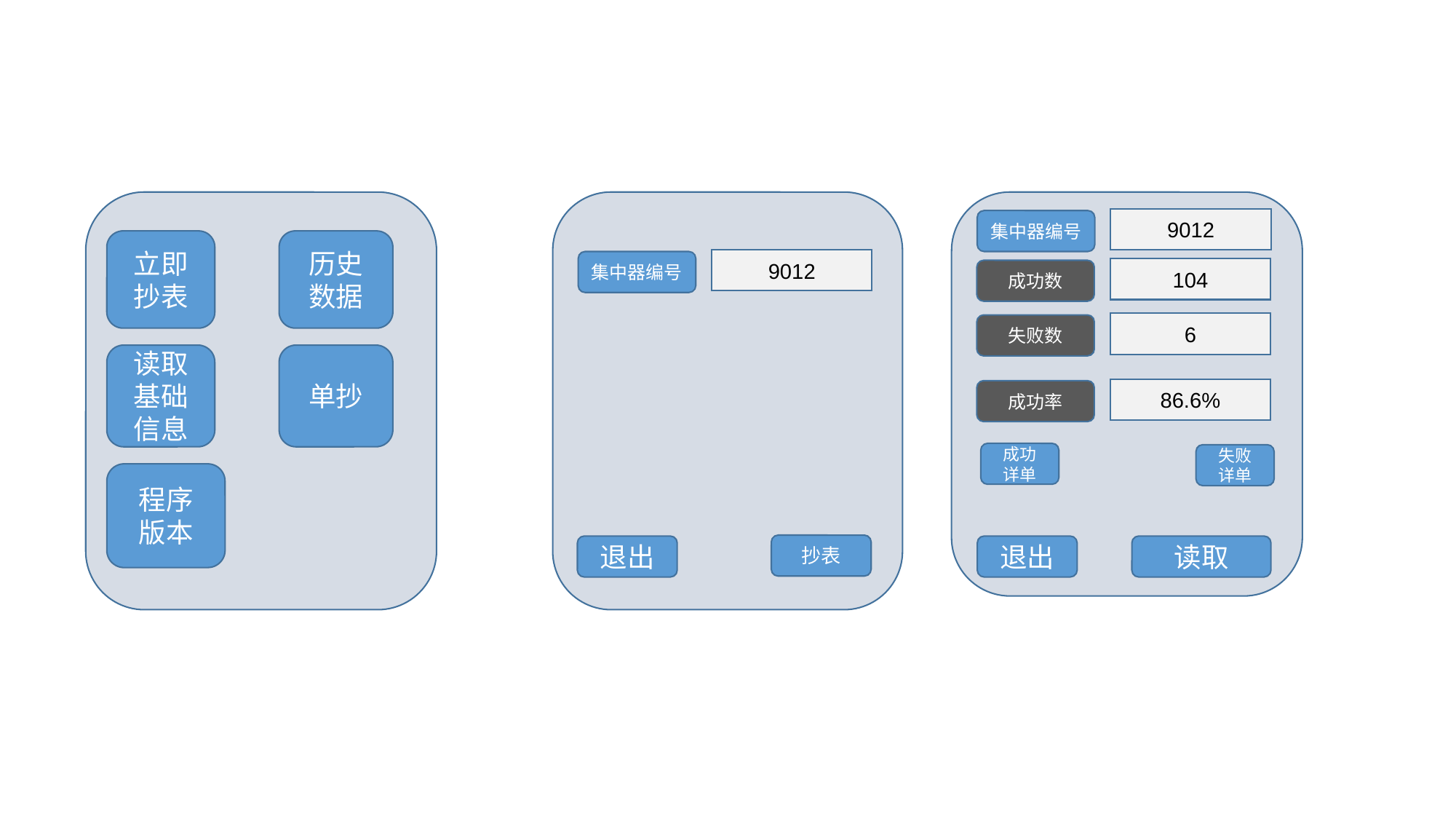

9012
集中器编号
立即抄表
历史
数据
9012
集中器编号
104
成功数
6
失败数
单抄
读取基础信息
86.6%
成功率
成功
详单
失败
详单
程序
版本
抄表
退出
退出
读取